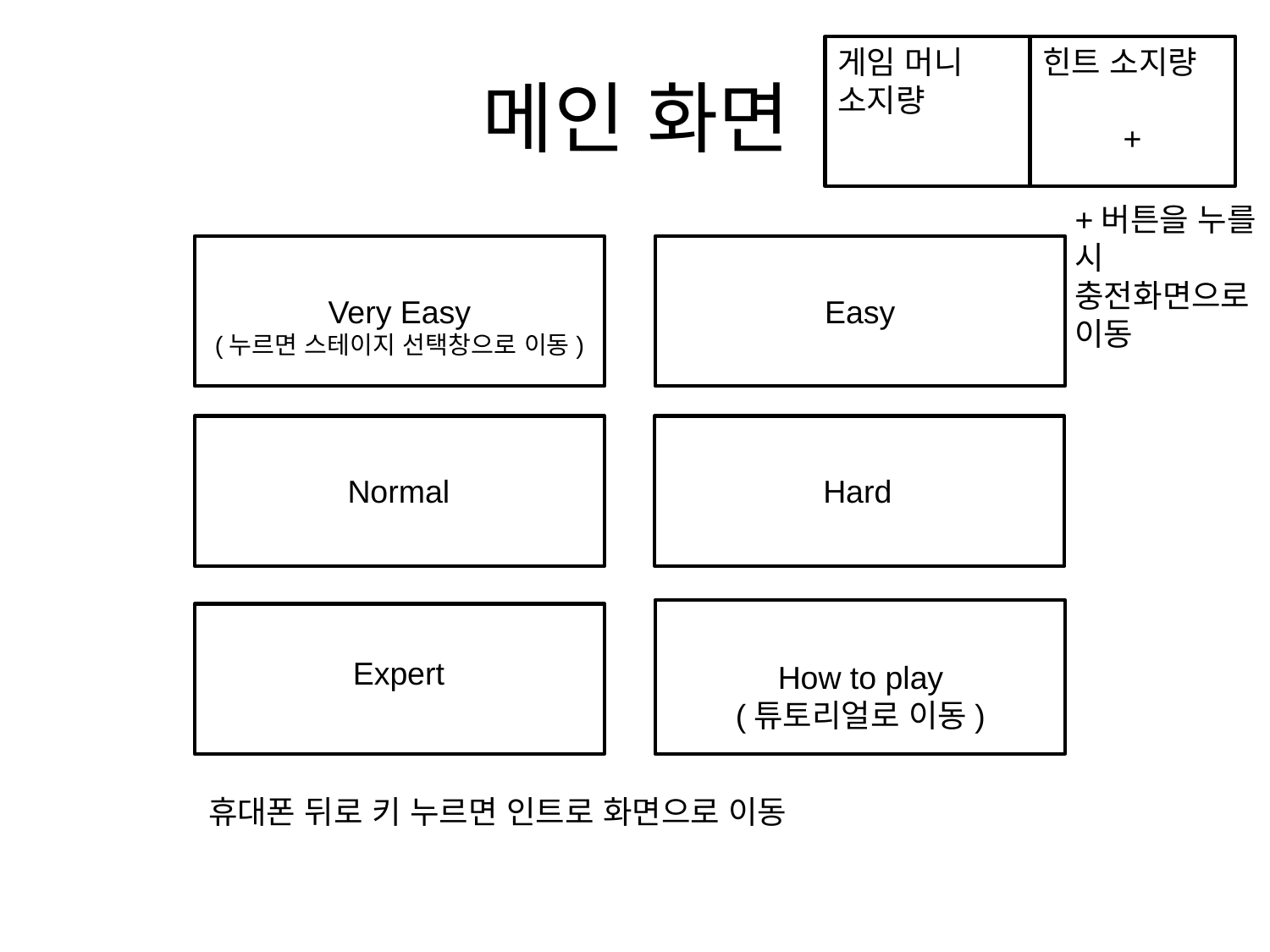

# 메인 화면

게임 머니 소지량
힌트 소지량

+
+버튼을 누를 시 충전화면으로 이동

Very Easy
(누르면 스테이지 선택창으로 이동)
Easy

Normal
Hard

Expert
How to play
(튜토리얼로 이동)
휴대폰 뒤로 키 누르면 인트로 화면으로 이동